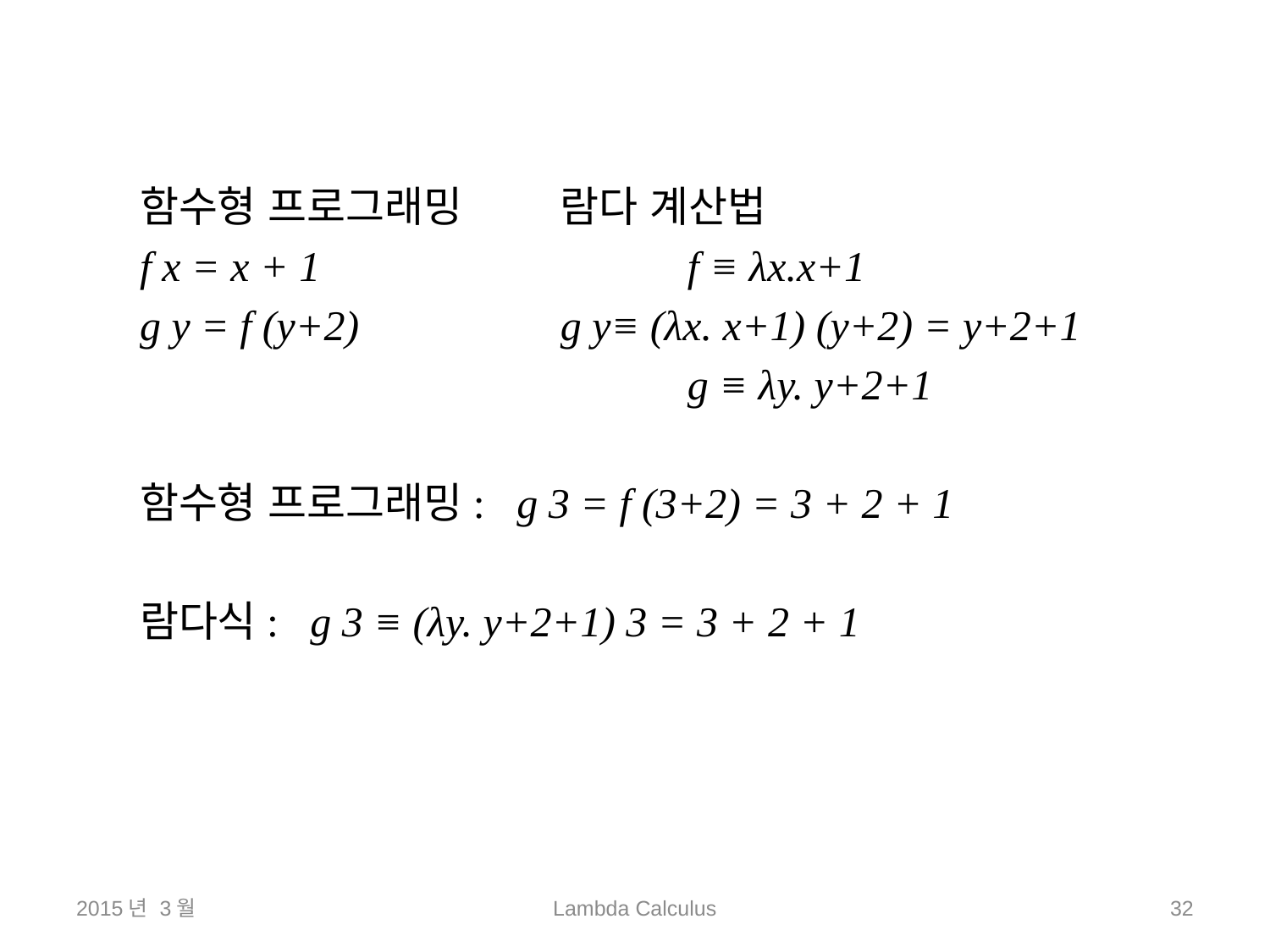

함수형 프로그래밍	람다 계산법
f x = x + 1			f ≡ λx.x+1
g y = f (y+2)		g y≡ (λx. x+1) (y+2) = y+2+1
					g ≡ λy. y+2+1

함수형 프로그래밍:   g 3 = f (3+2) = 3 + 2 + 1

람다식:   g 3 ≡ (λy. y+2+1) 3 = 3 + 2 + 1

2015년 3월
Lambda Calculus
32